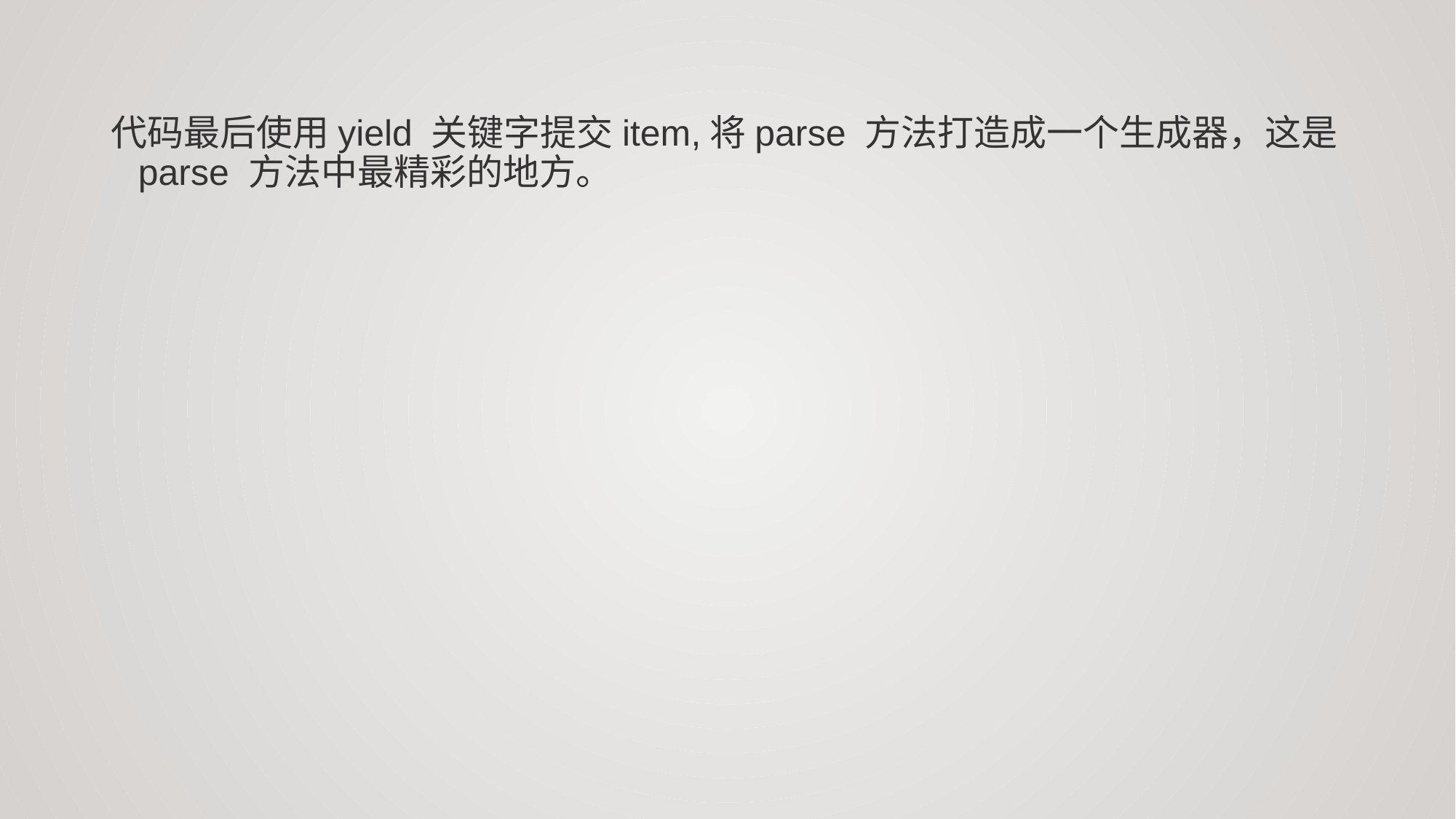

代码最后使用yield 关键字提交item,将parse 方法打造成一个生成器，这是parse 方法中最精彩的地方。